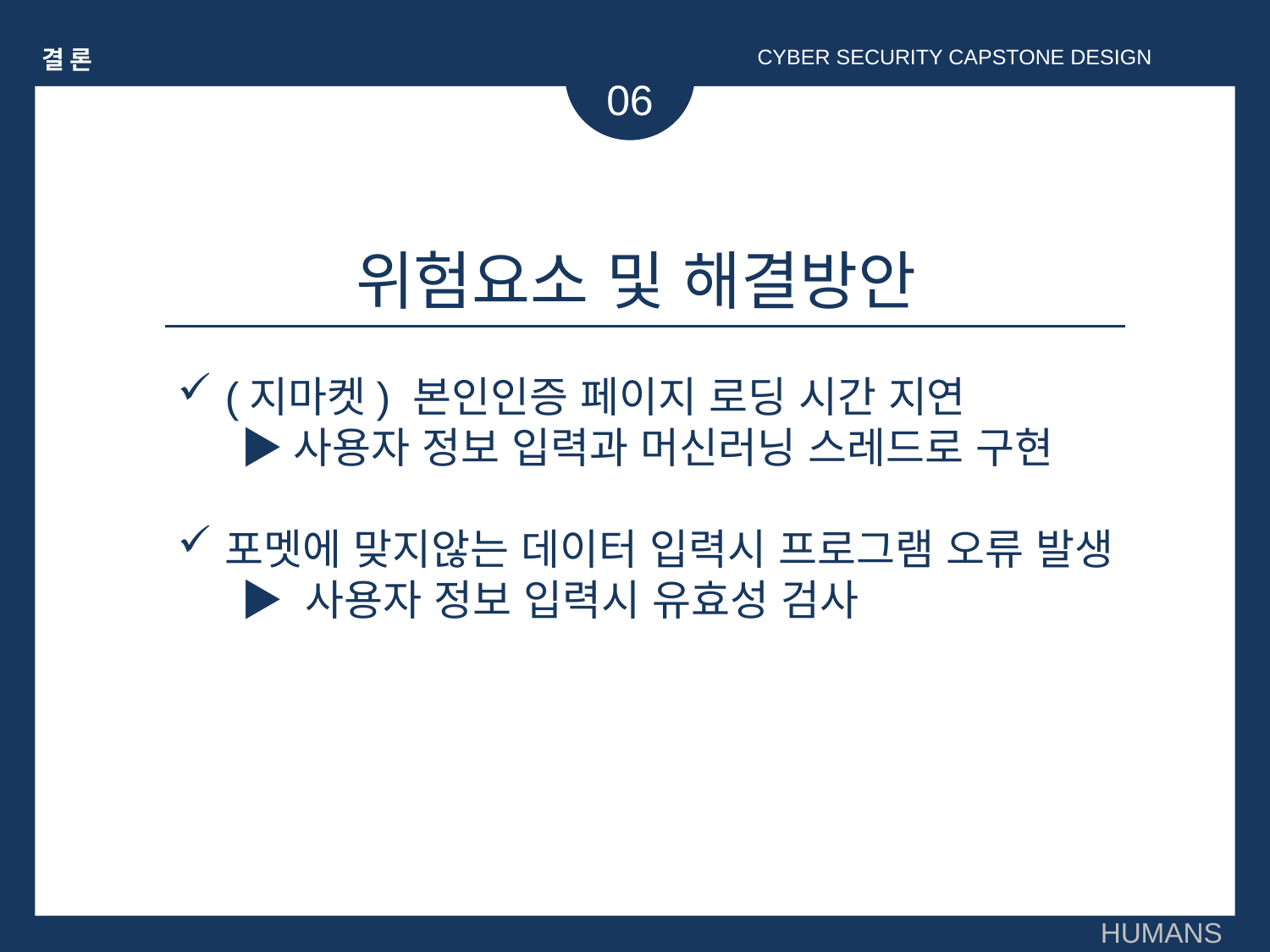

CYBER SECURITY CAPSTONE DESIGN
결론
06

위험요소 및 해결방안
(지마켓) 본인인증 페이지 로딩 시간 지연
▶사용자 정보 입력과 머신러닝 스레드로 구현

포멧에 맞지않는 데이터 입력시 프로그램 오류 발생
▶ 사용자 정보 입력시 유효성 검사
HUMANS